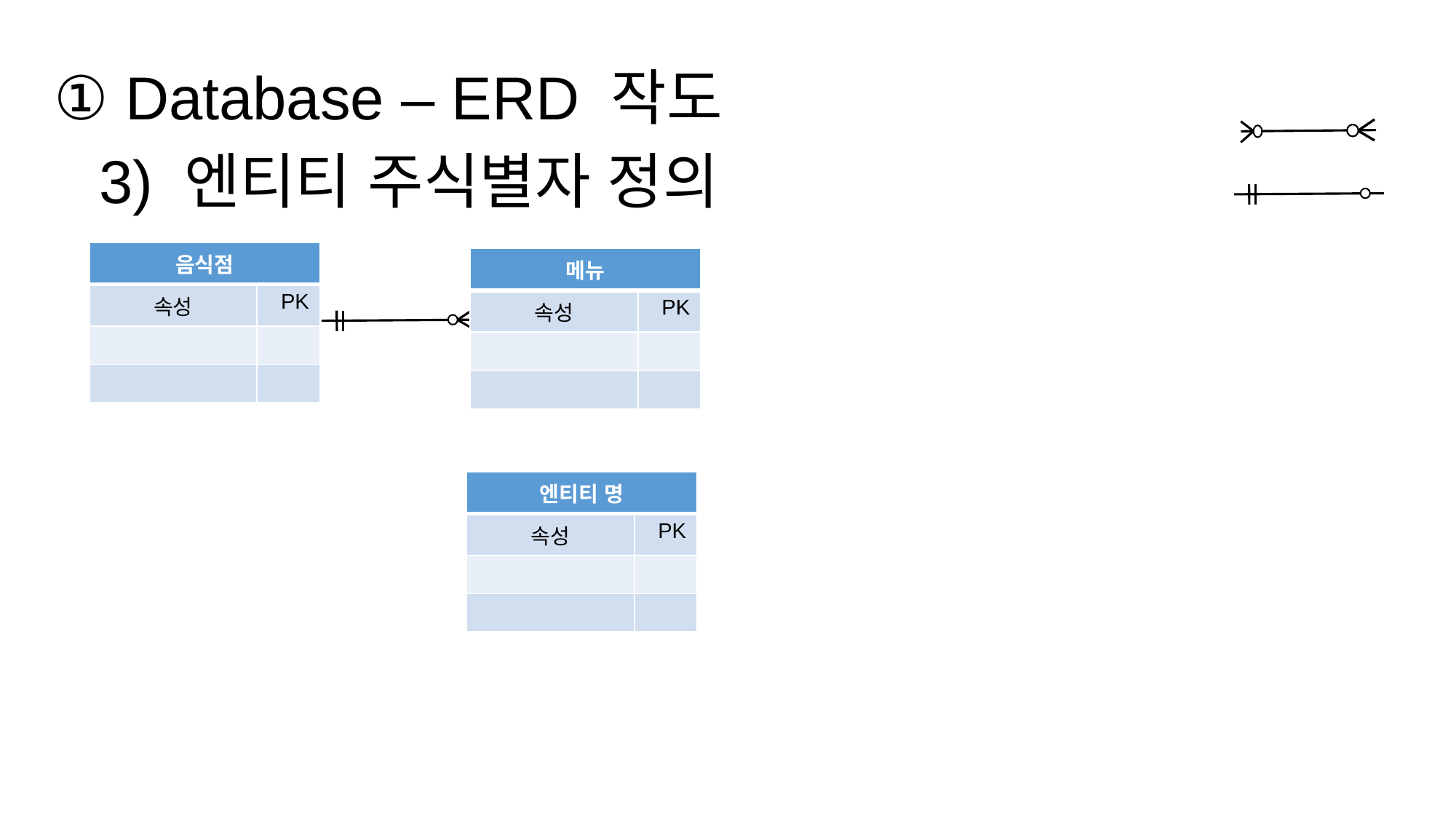

① Database – ERD 작도

3) 엔티티 주식별자 정의

| 음식점 |  |
| --- | --- |
| 속성 | PK |
|  |  |
|  |  |
| 메뉴 |  |
| --- | --- |
| 속성 | PK |
|  |  |
|  |  |

| 엔티티 명 |  |
| --- | --- |
| 속성 | PK |
|  |  |
|  |  |